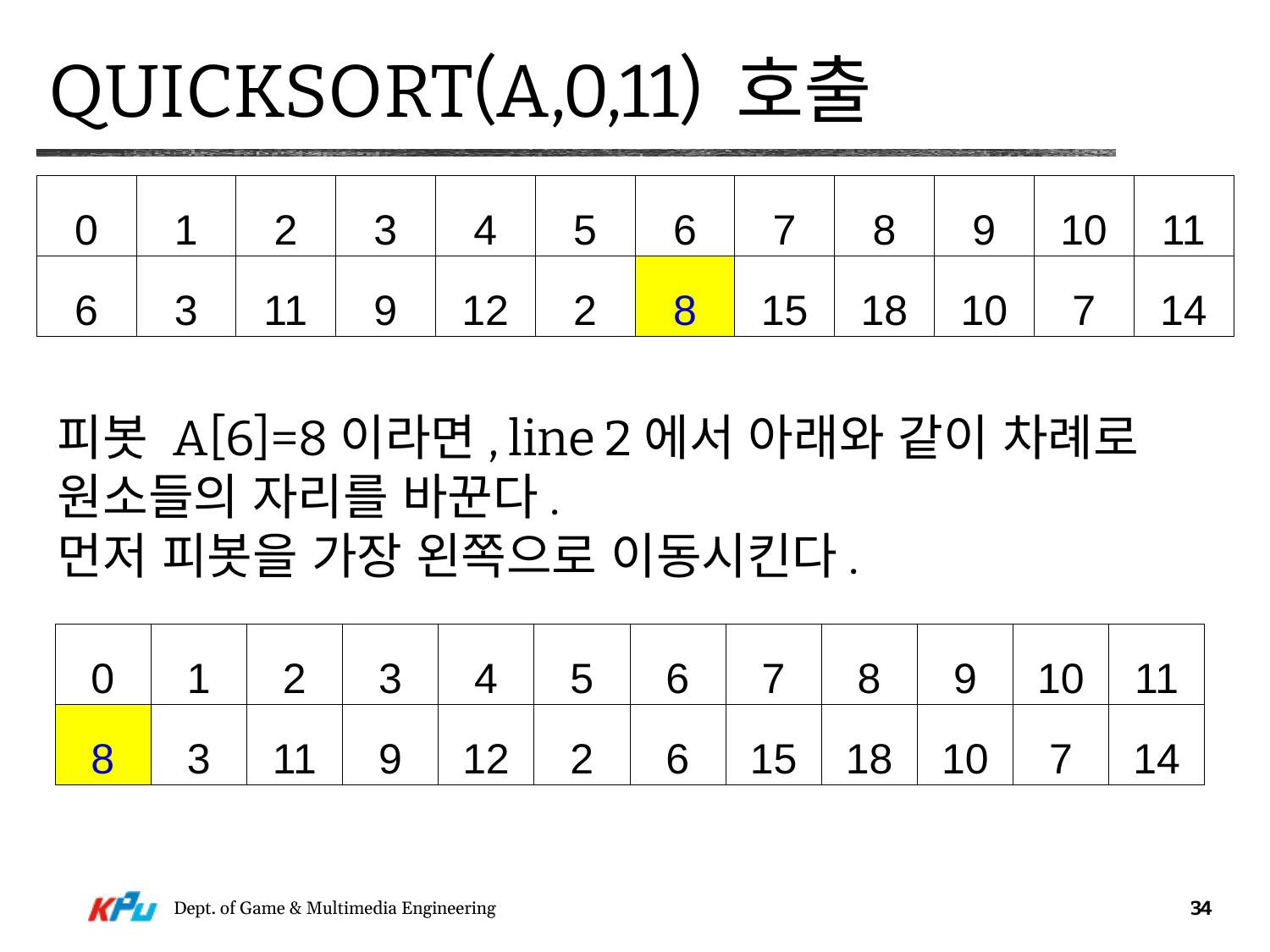

# QuickSort(A,0,11) 호출
| 0 | 1 | 2 | 3 | 4 | 5 | 6 | 7 | 8 | 9 | 10 | 11 |
| --- | --- | --- | --- | --- | --- | --- | --- | --- | --- | --- | --- |
| 6 | 3 | 11 | 9 | 12 | 2 | 8 | 15 | 18 | 10 | 7 | 14 |
피봇 A[6]=8이라면, line 2에서 아래와 같이 차례로 원소들의 자리를 바꾼다.
먼저 피봇을 가장 왼쪽으로 이동시킨다.
| 0 | 1 | 2 | 3 | 4 | 5 | 6 | 7 | 8 | 9 | 10 | 11 |
| --- | --- | --- | --- | --- | --- | --- | --- | --- | --- | --- | --- |
| 8 | 3 | 11 | 9 | 12 | 2 | 6 | 15 | 18 | 10 | 7 | 14 |
Dept. of Game & Multimedia Engineering
34